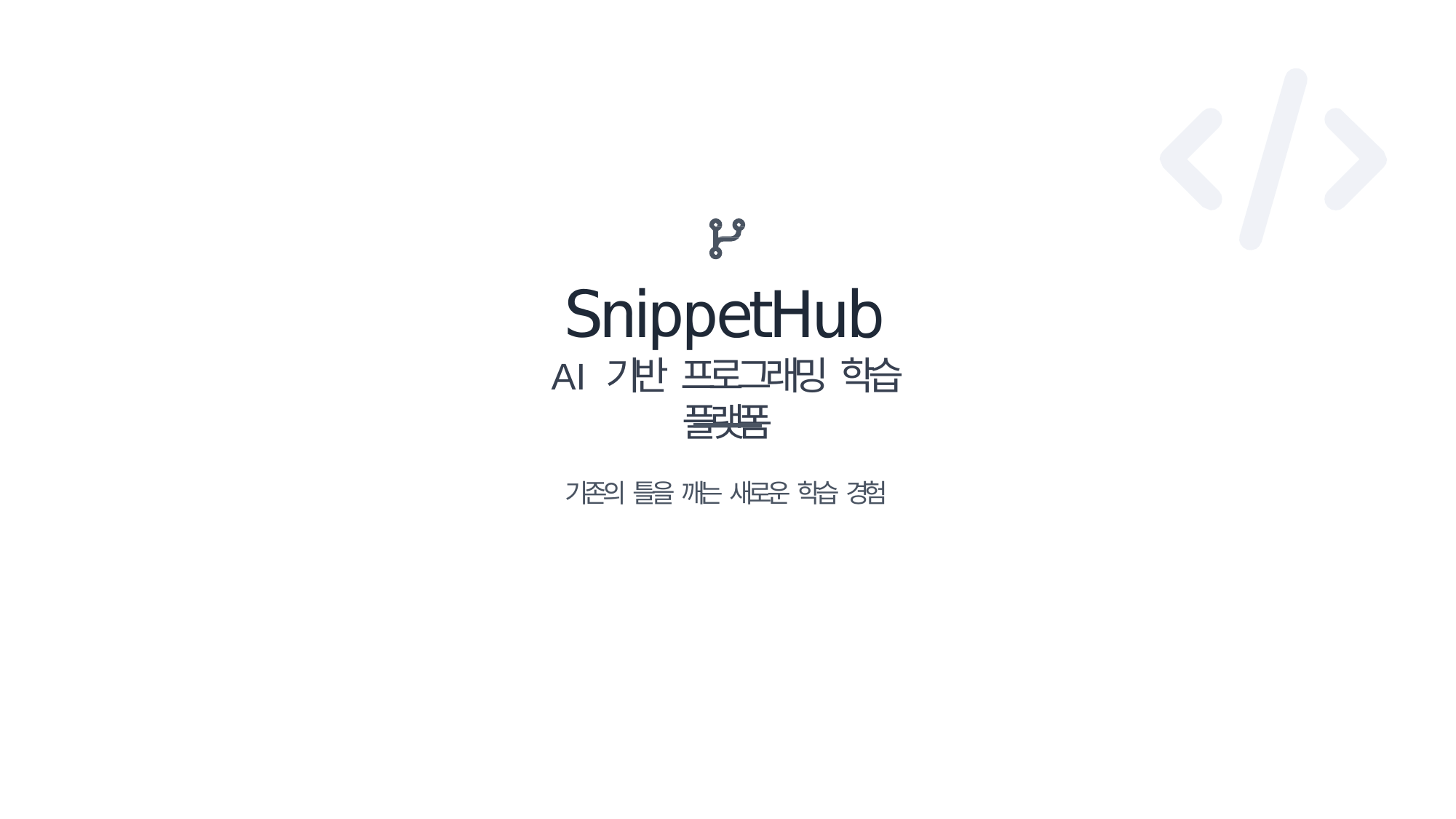

# SnippetHub
AI 기반 프로그래밍 학습 플랫폼

기존의 틀을 깨는 새로운 학습 경험
Genspark로 제작됨